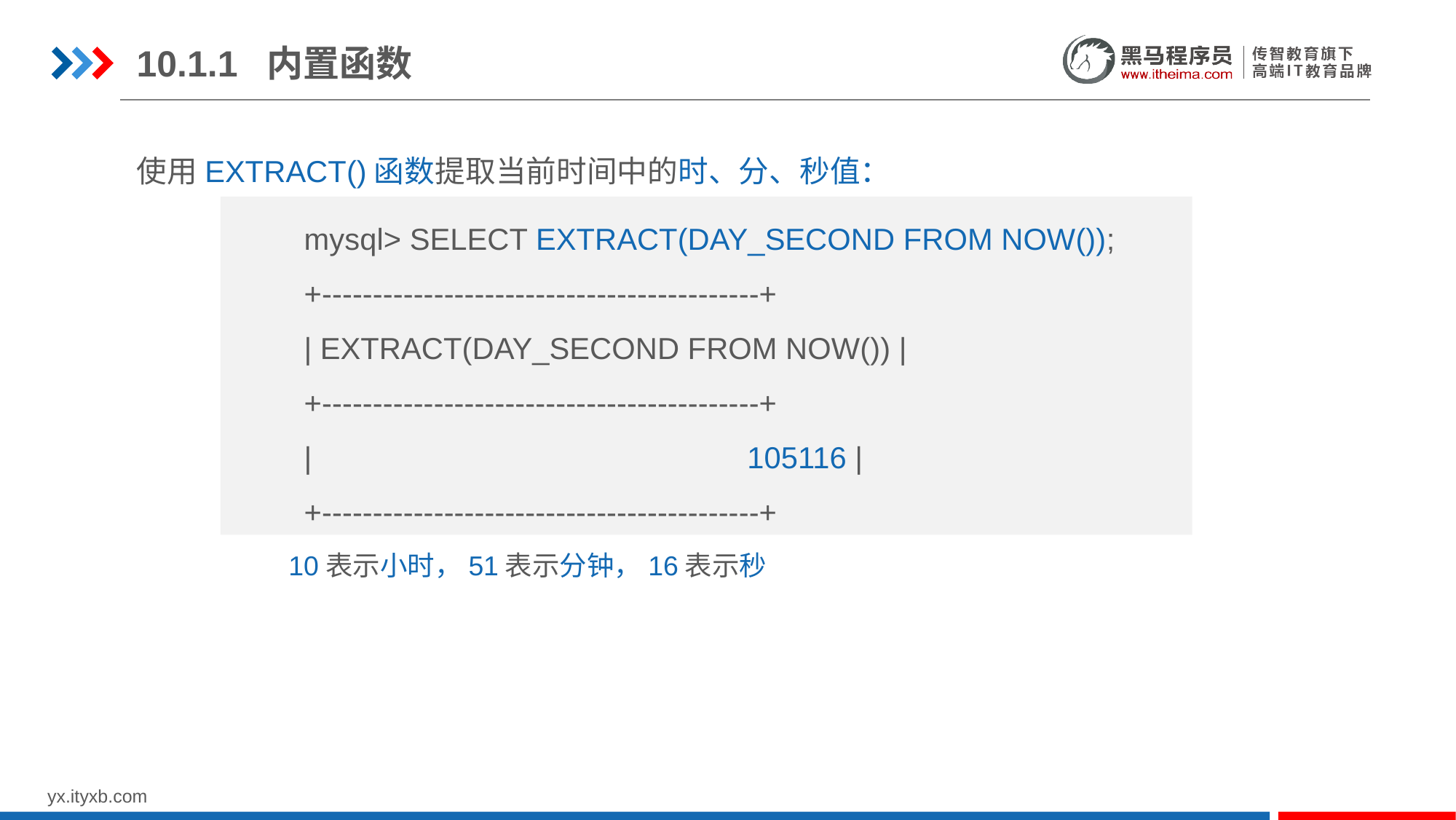

10.1.1  内置函数
使用EXTRACT()函数提取当前时间中的时、分、秒值：
mysql> SELECT EXTRACT(DAY_SECOND FROM NOW());
+-------------------------------------------+
| EXTRACT(DAY_SECOND FROM NOW()) |
+-------------------------------------------+
|                                                    105116 |
+-------------------------------------------+
10表示小时，51表示分钟，16表示秒